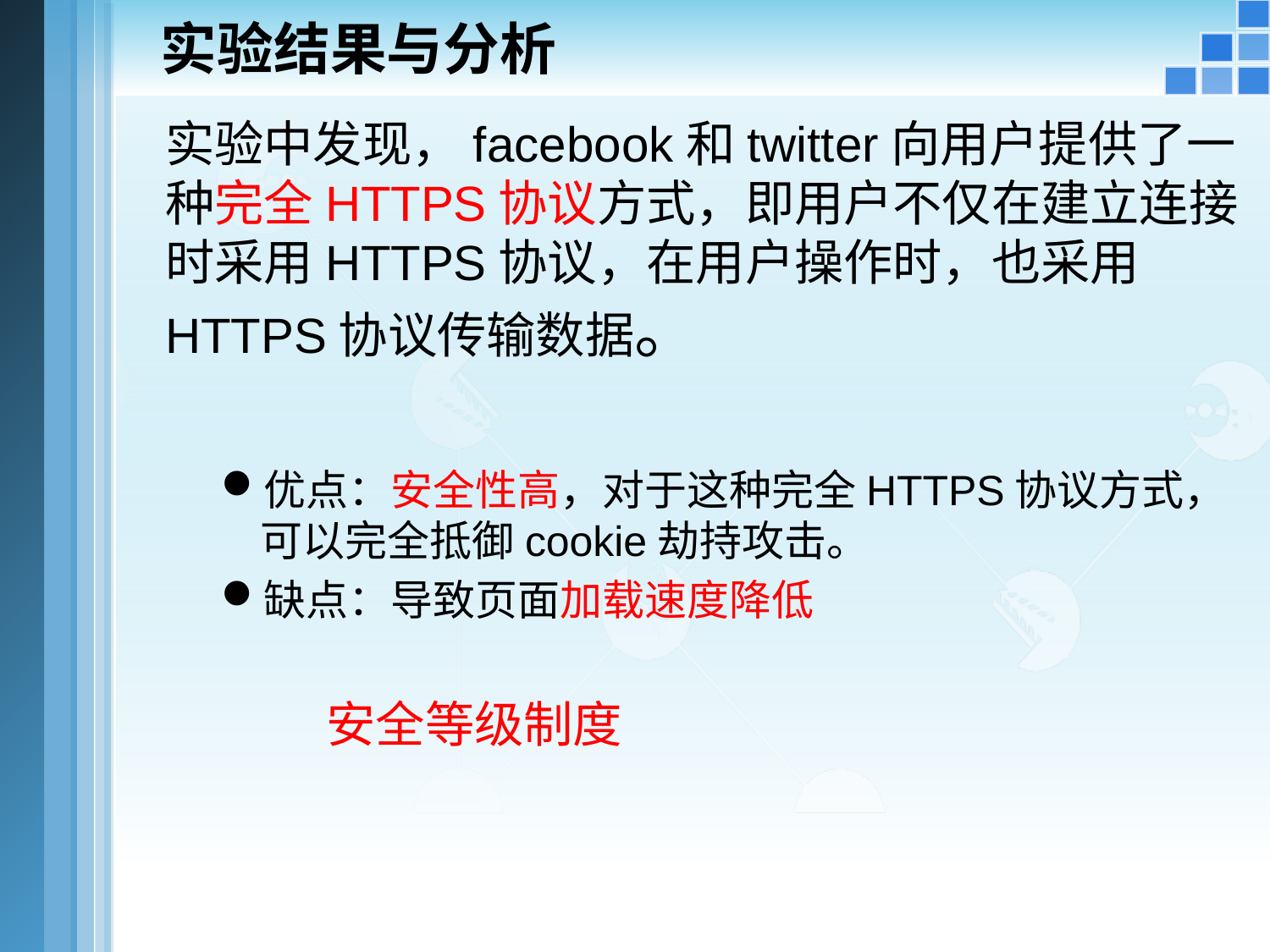

实验结果与分析

实验中发现，facebook和twitter向用户提供了一种完全HTTPS协议方式，即用户不仅在建立连接时采用HTTPS协议，在用户操作时，也采用HTTPS协议传输数据。

优点：安全性高，对于这种完全HTTPS协议方式，可以完全抵御cookie劫持攻击。
缺点：导致页面加载速度降低

          安全等级制度